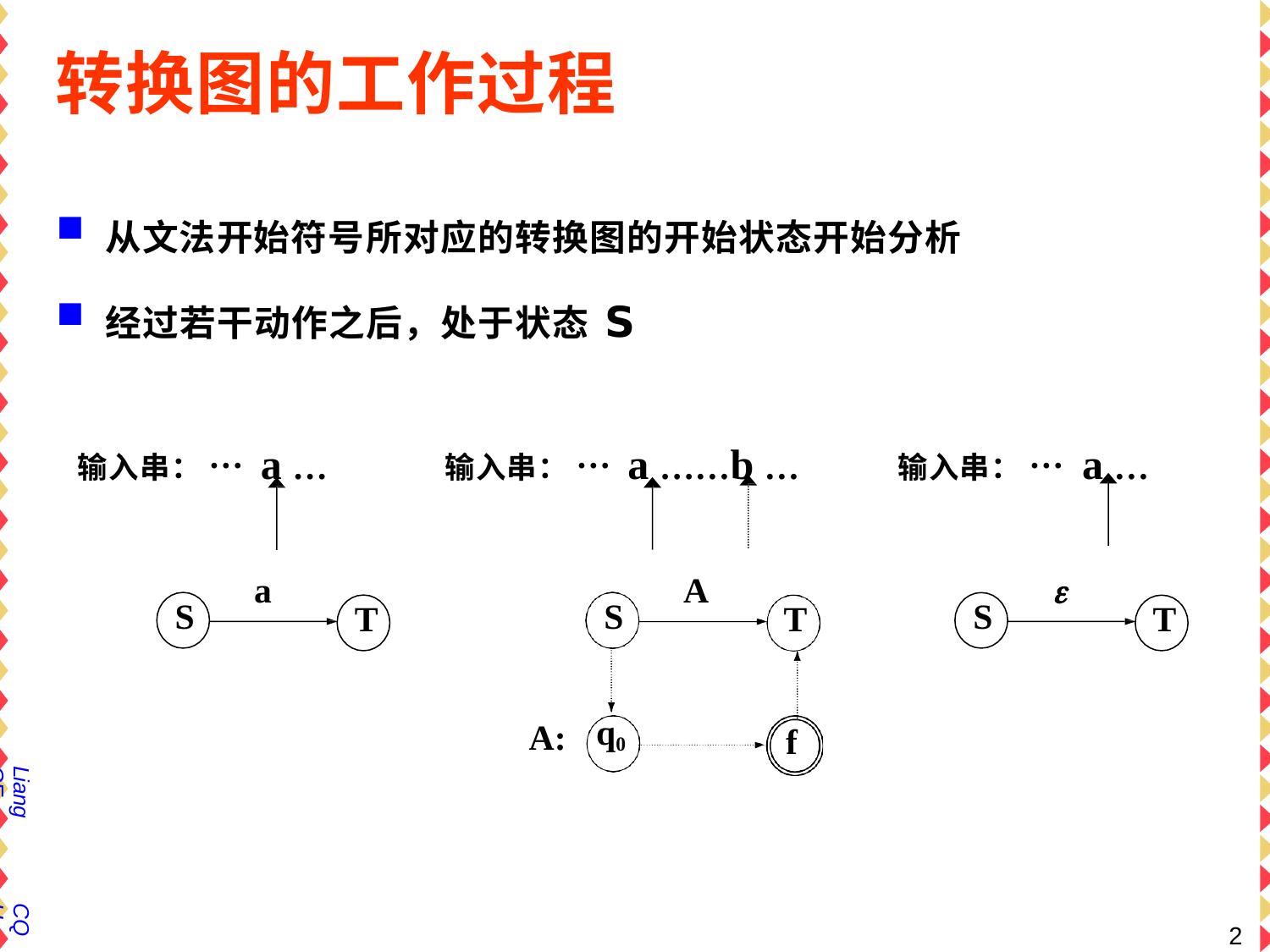

# 转换图的工作过程
从文法开始符号所对应的转换图的开始状态开始分析
经过若干动作之后，处于状态S
输入串： … a …
输入串： … a ……b …
输入串： … a …

a
A
ε

S
S
S

T
T
T

q0
A:
f
Liang GE
CQU
20